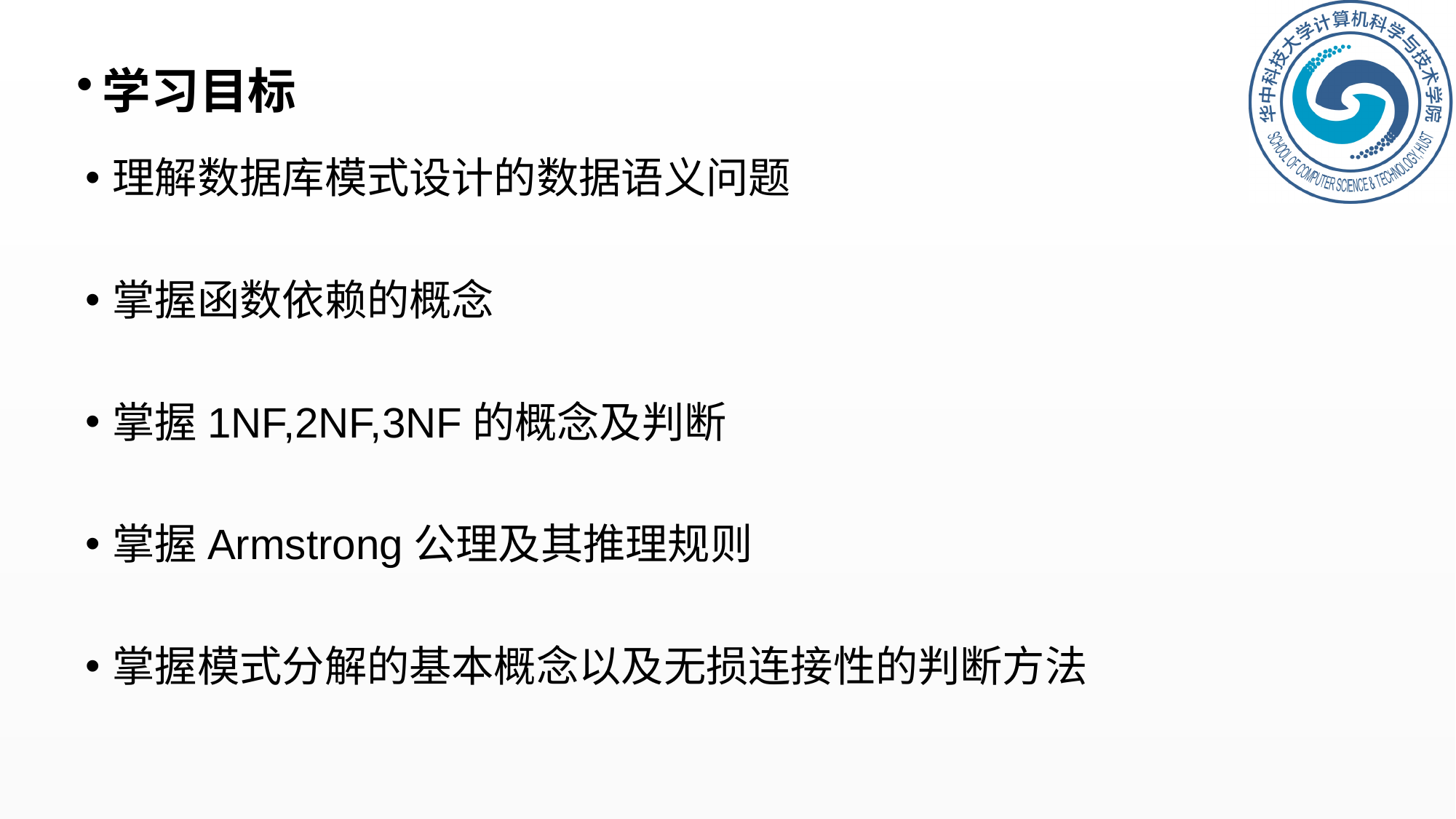

# 学习目标
理解数据库模式设计的数据语义问题

掌握函数依赖的概念

掌握1NF,2NF,3NF的概念及判断

掌握Armstrong公理及其推理规则

掌握模式分解的基本概念以及无损连接性的判断方法